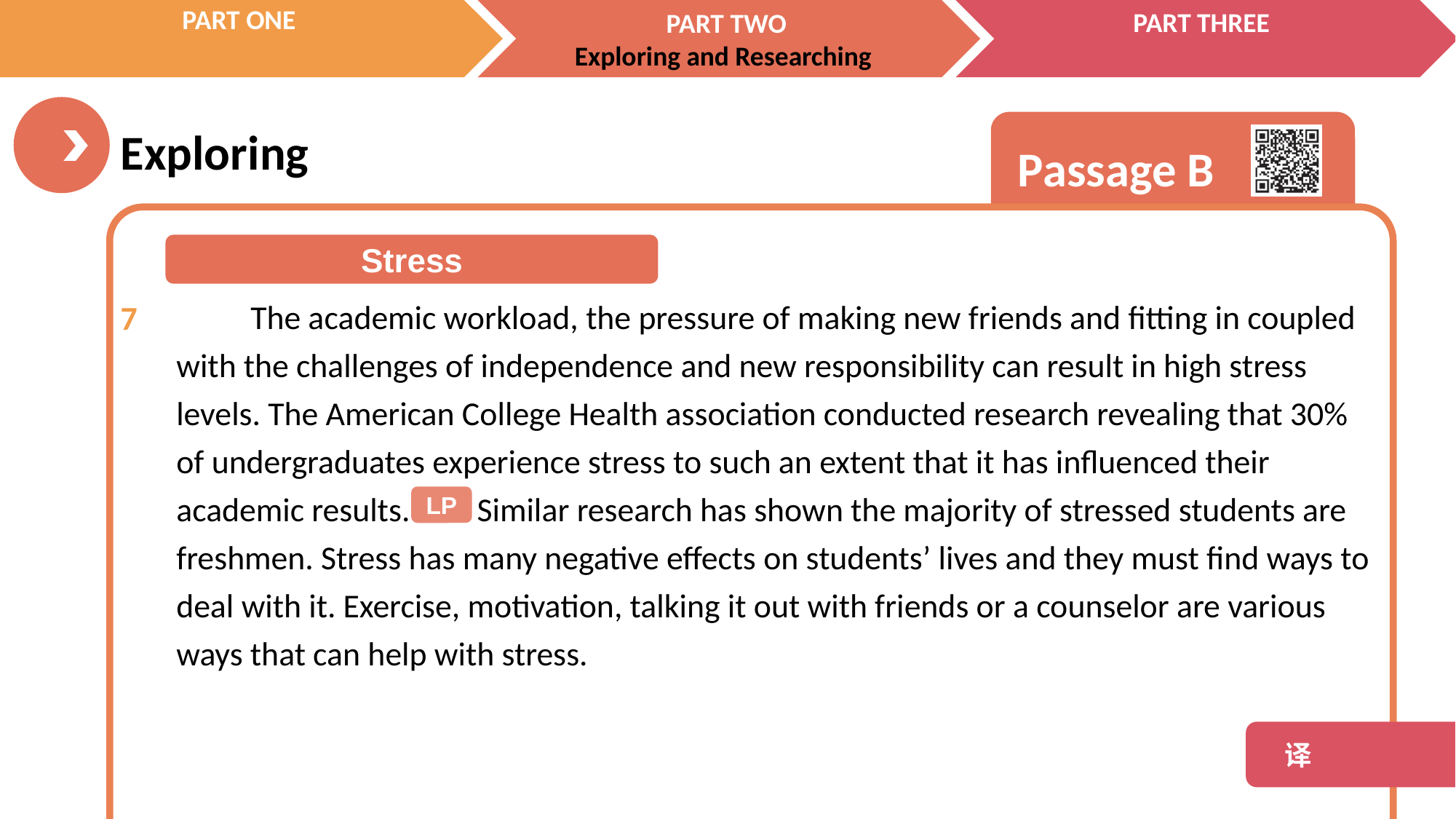

Stress

        The academic workload, the pressure of making new friends and fitting in coupled with the challenges of independence and new responsibility can result in high stress levels. The American College Health association conducted research revealing that 30% of undergraduates experience stress to such an extent that it has influenced their academic results.         Similar research has shown the majority of stressed students are freshmen. Stress has many negative effects on students’ lives and they must find ways to deal with it. Exercise, motivation, talking it out with friends or a counselor are various ways that can help with stress.

7

LP
   译